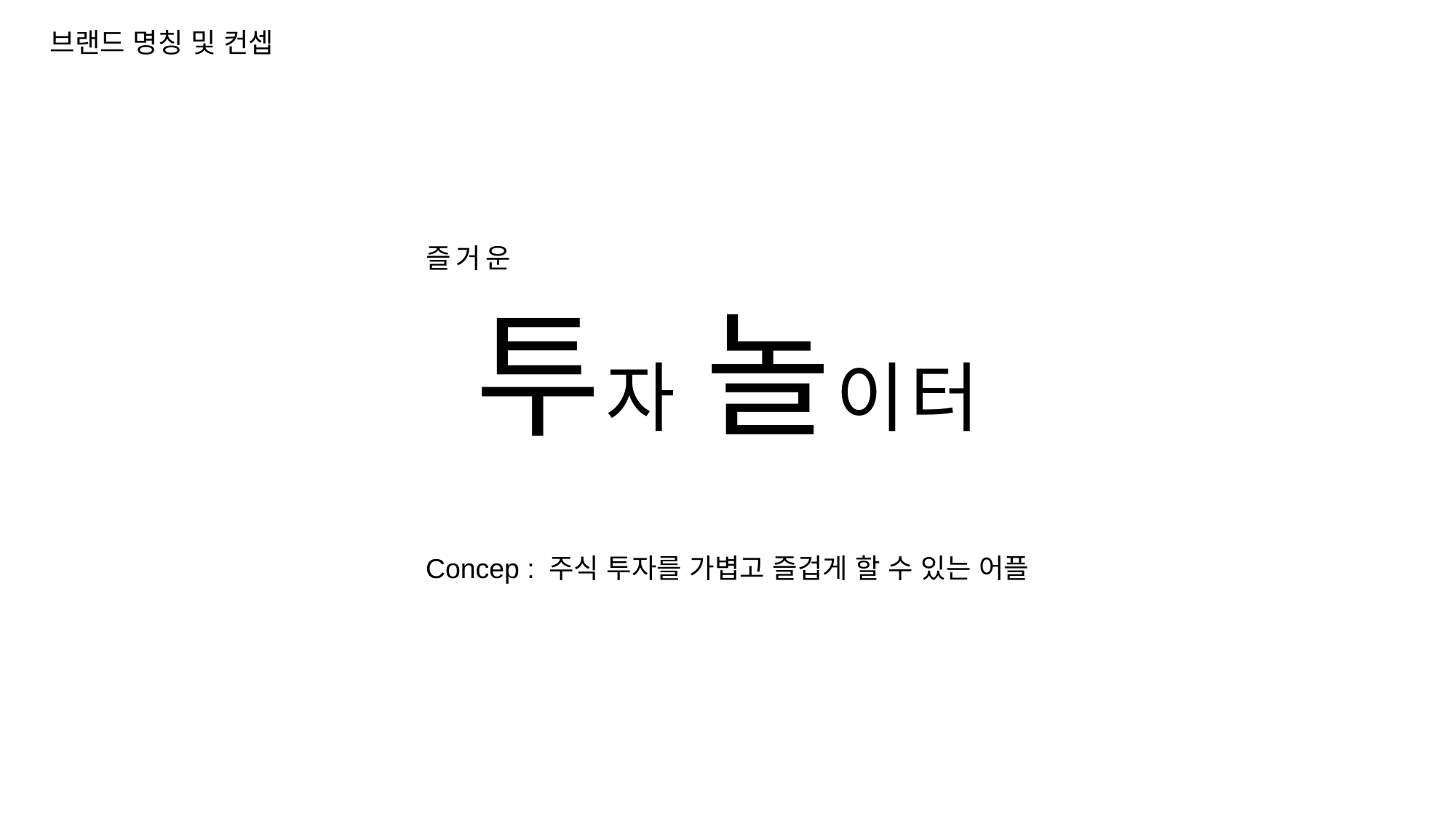

브랜드 명칭 및 컨셉
즐거운
투자 놀이터
Concep : 주식 투자를 가볍고 즐겁게 할 수 있는 어플